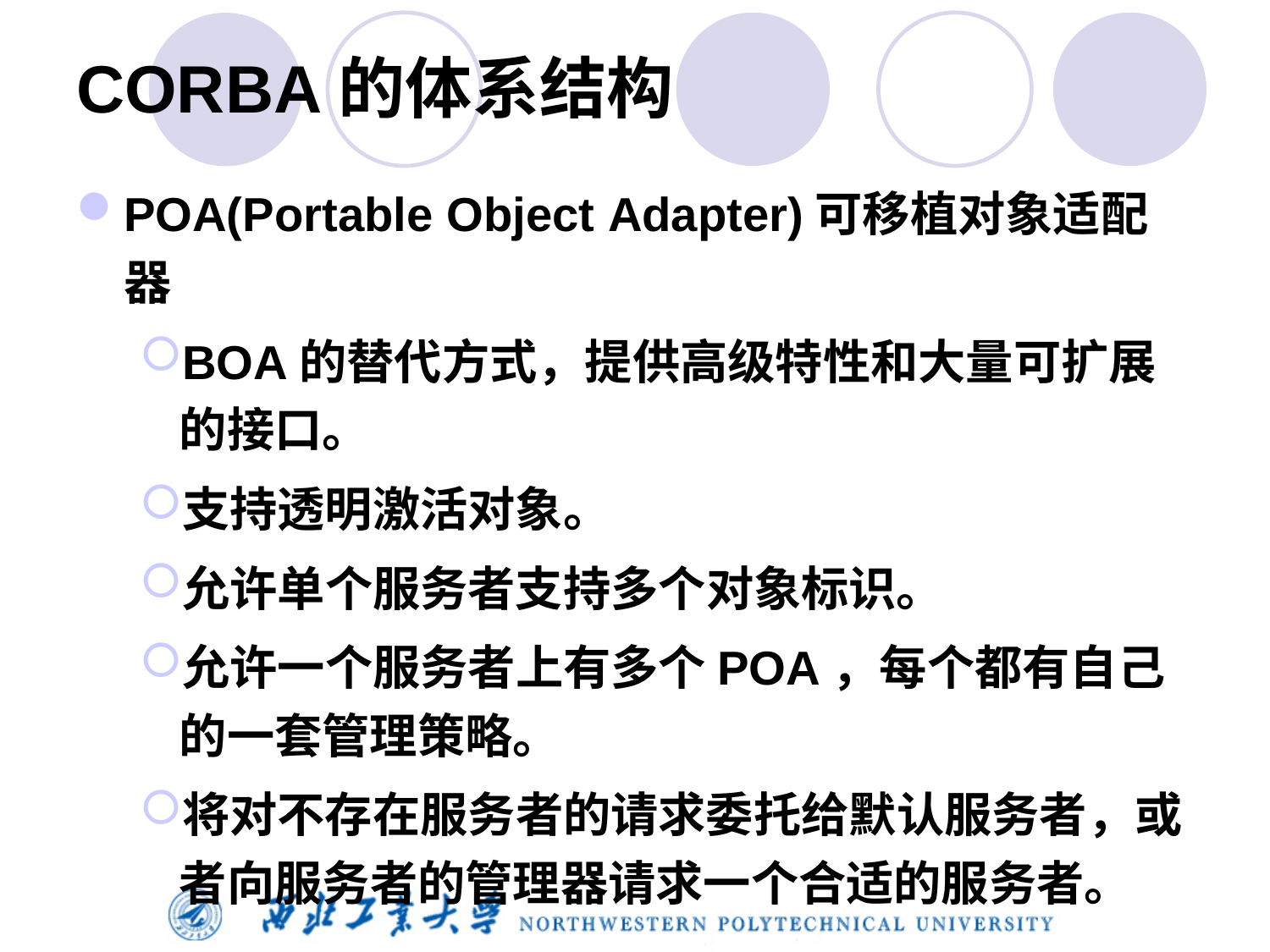

# CORBA的体系结构
POA(Portable Object Adapter)可移植对象适配器
BOA的替代方式，提供高级特性和大量可扩展的接口。
支持透明激活对象。
允许单个服务者支持多个对象标识。
允许一个服务者上有多个POA，每个都有自己的一套管理策略。
将对不存在服务者的请求委托给默认服务者，或者向服务者的管理器请求一个合适的服务者。